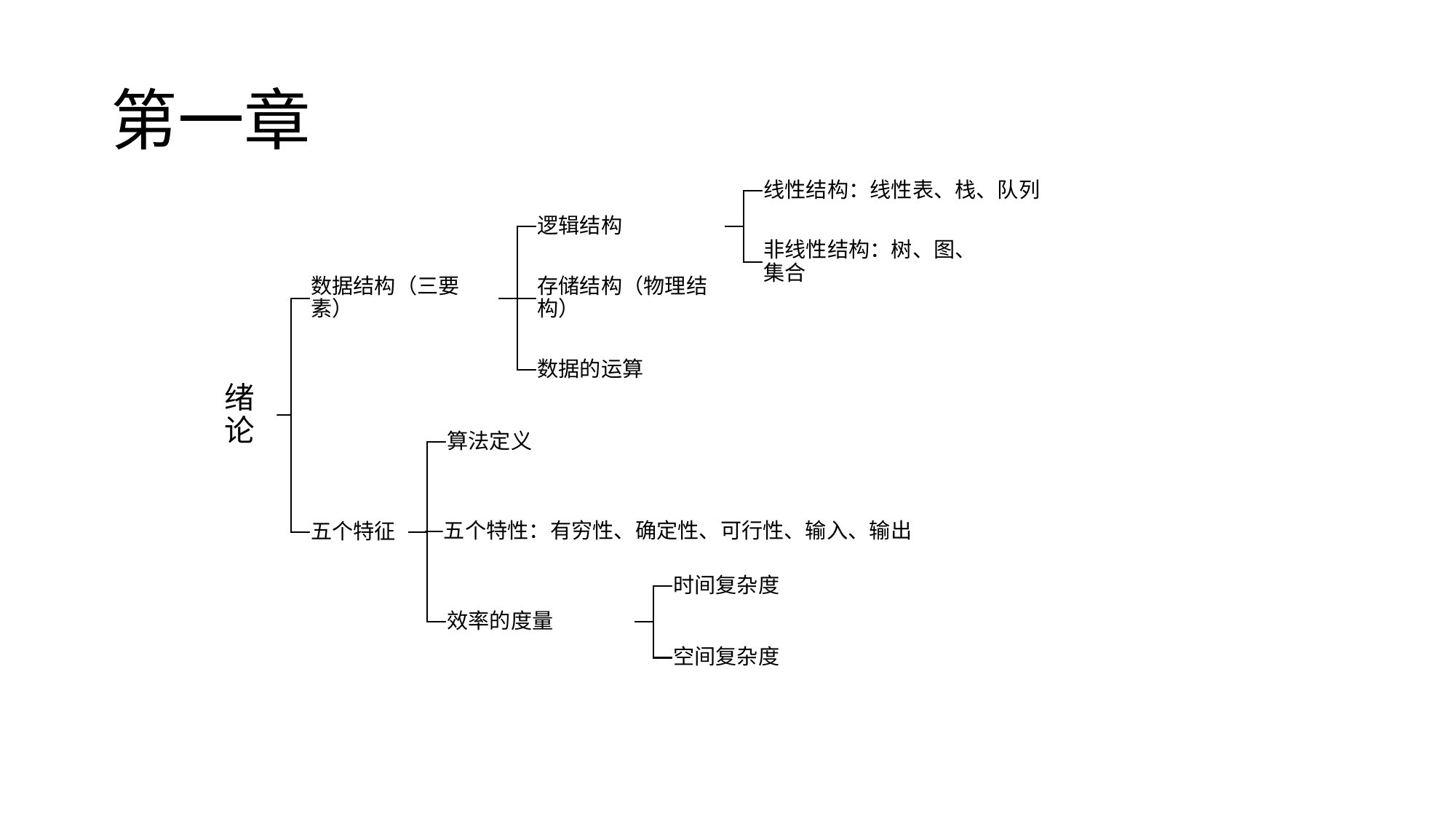

# 第一章

绪论
数据结构（三要素）
逻辑结构
线性结构：线性表、栈、队列
非线性结构：树、图、集合
存储结构（物理结构）
数据的运算
五个特征
算法定义
五个特性：有穷性、确定性、可行性、输入、输出
效率的度量
时间复杂度
空间复杂度